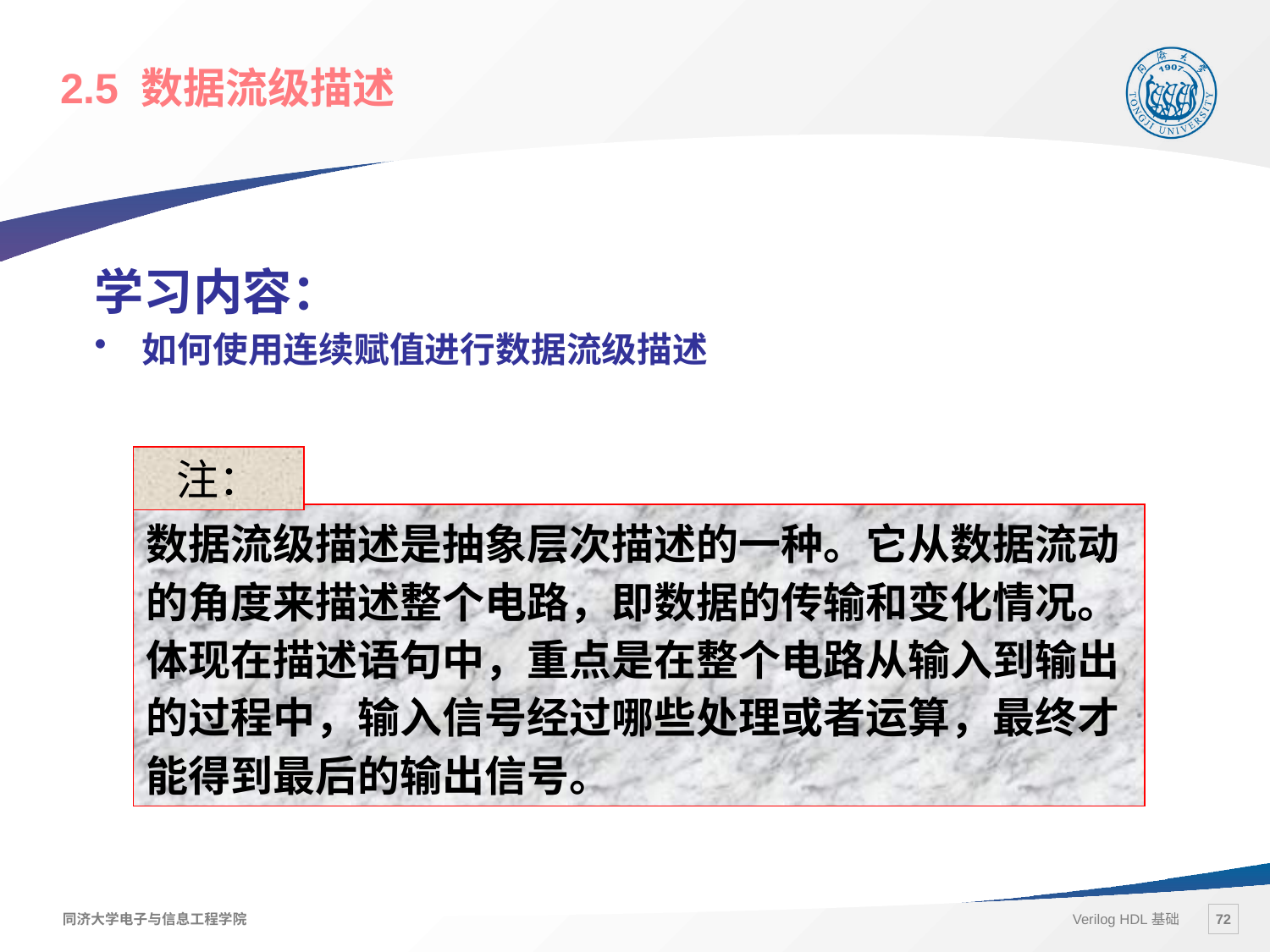

# 2.5 数据流级描述
学习内容：
如何使用连续赋值进行数据流级描述
注：
数据流级描述是抽象层次描述的一种。它从数据流动的角度来描述整个电路，即数据的传输和变化情况。体现在描述语句中，重点是在整个电路从输入到输出的过程中，输入信号经过哪些处理或者运算，最终才能得到最后的输出信号。